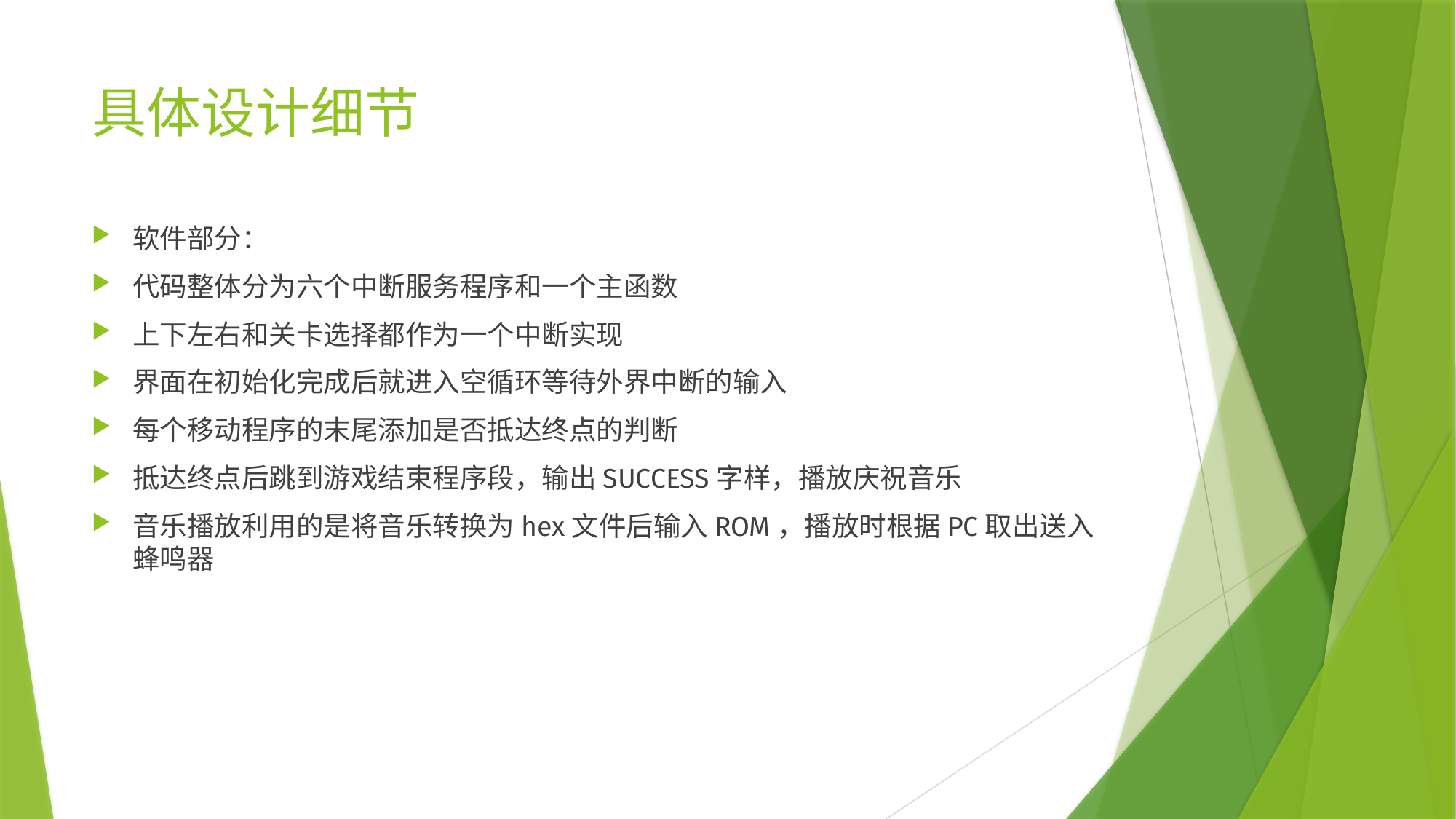

# 具体设计细节
软件部分：
代码整体分为六个中断服务程序和一个主函数
上下左右和关卡选择都作为一个中断实现
界面在初始化完成后就进入空循环等待外界中断的输入
每个移动程序的末尾添加是否抵达终点的判断
抵达终点后跳到游戏结束程序段，输出SUCCESS字样，播放庆祝音乐
音乐播放利用的是将音乐转换为hex文件后输入ROM，播放时根据PC取出送入蜂鸣器